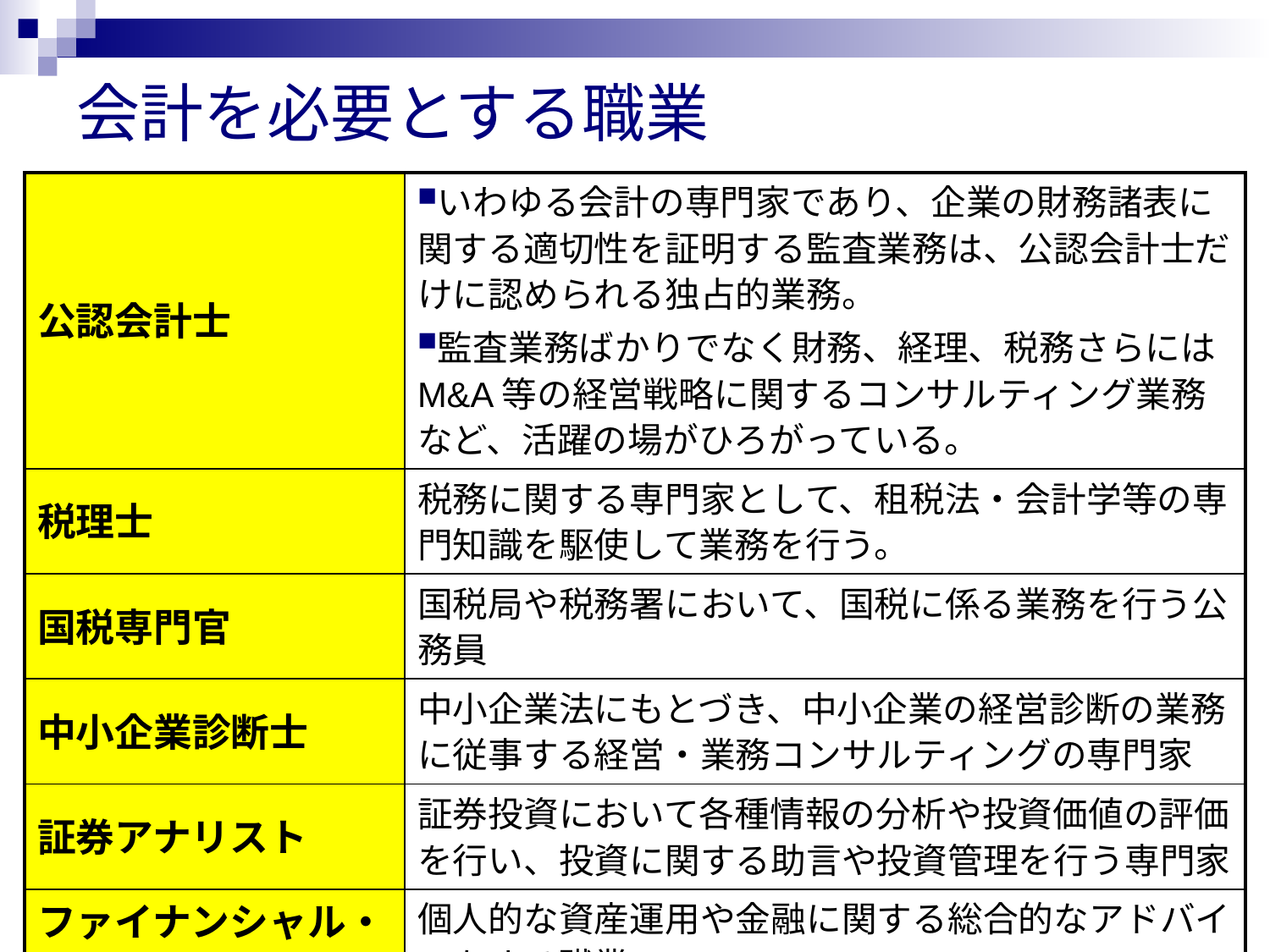

# 会計を必要とする職業
| 公認会計士 | いわゆる会計の専門家であり、企業の財務諸表に関する適切性を証明する監査業務は、公認会計士だけに認められる独占的業務。 監査業務ばかりでなく財務、経理、税務さらにはM&A等の経営戦略に関するコンサルティング業務など、活躍の場がひろがっている。 |
| --- | --- |
| 税理士 | 税務に関する専門家として、租税法・会計学等の専門知識を駆使して業務を行う。 |
| 国税専門官 | 国税局や税務署において、国税に係る業務を行う公務員 |
| 中小企業診断士 | 中小企業法にもとづき、中小企業の経営診断の業務に従事する経営・業務コンサルティングの専門家 |
| 証券アナリスト | 証券投資において各種情報の分析や投資価値の評価を行い、投資に関する助言や投資管理を行う専門家 |
| ファイナンシャル・プランニング技能士 | 個人的な資産運用や金融に関する総合的なアドバイスをする職業 |
4